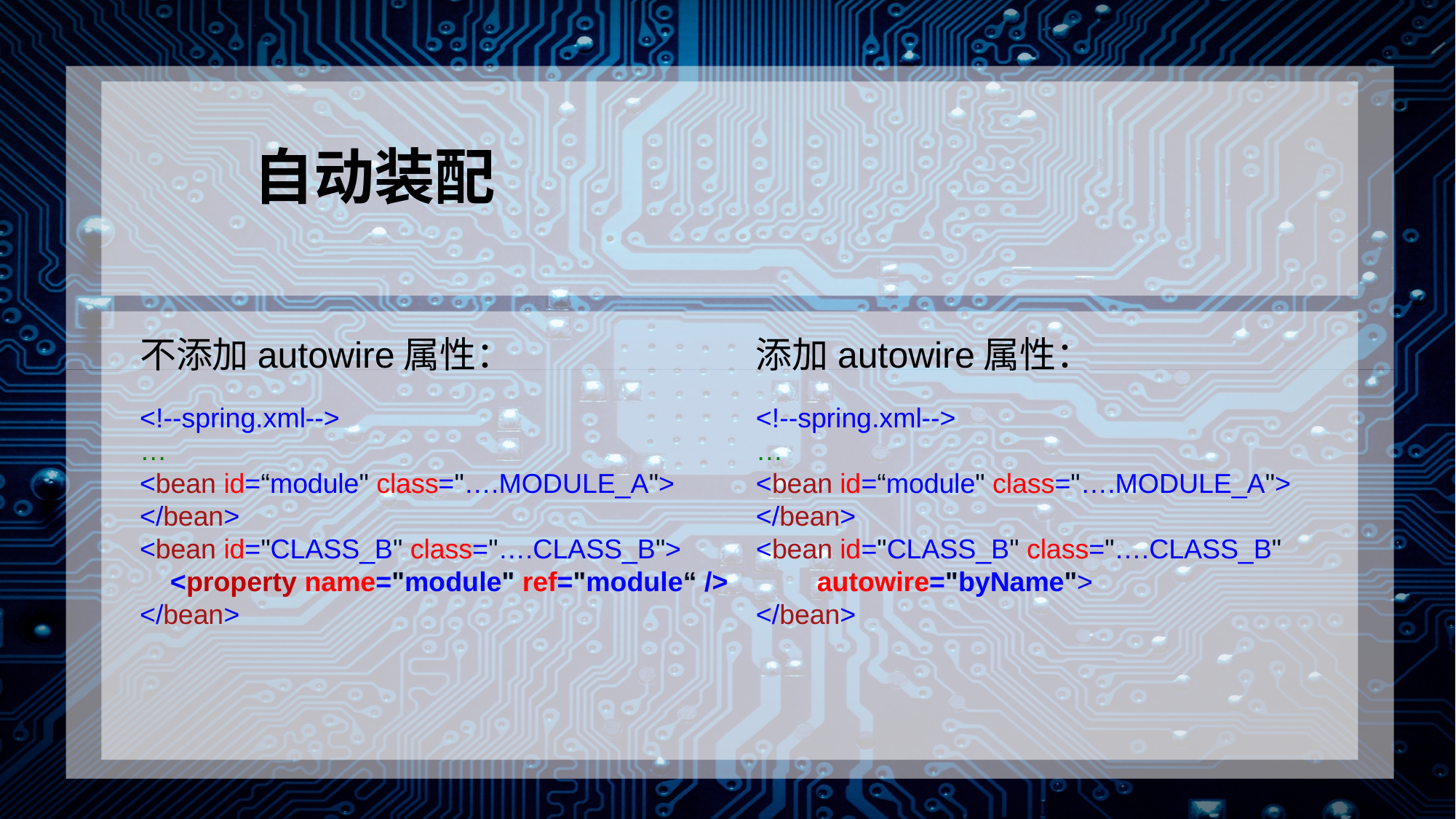

自动装配

不添加autowire属性：
添加autowire属性：
<!--spring.xml-->
…
<bean id=“module" class="….MODULE_A">
</bean>
<bean id="CLASS_B" class="….CLASS_B">
    <property name="module" ref="module“ />
</bean>

<!--spring.xml-->
…
<bean id=“module" class="….MODULE_A">
</bean>
<bean id="CLASS_B" class="….CLASS_B"
        autowire="byName">
</bean>